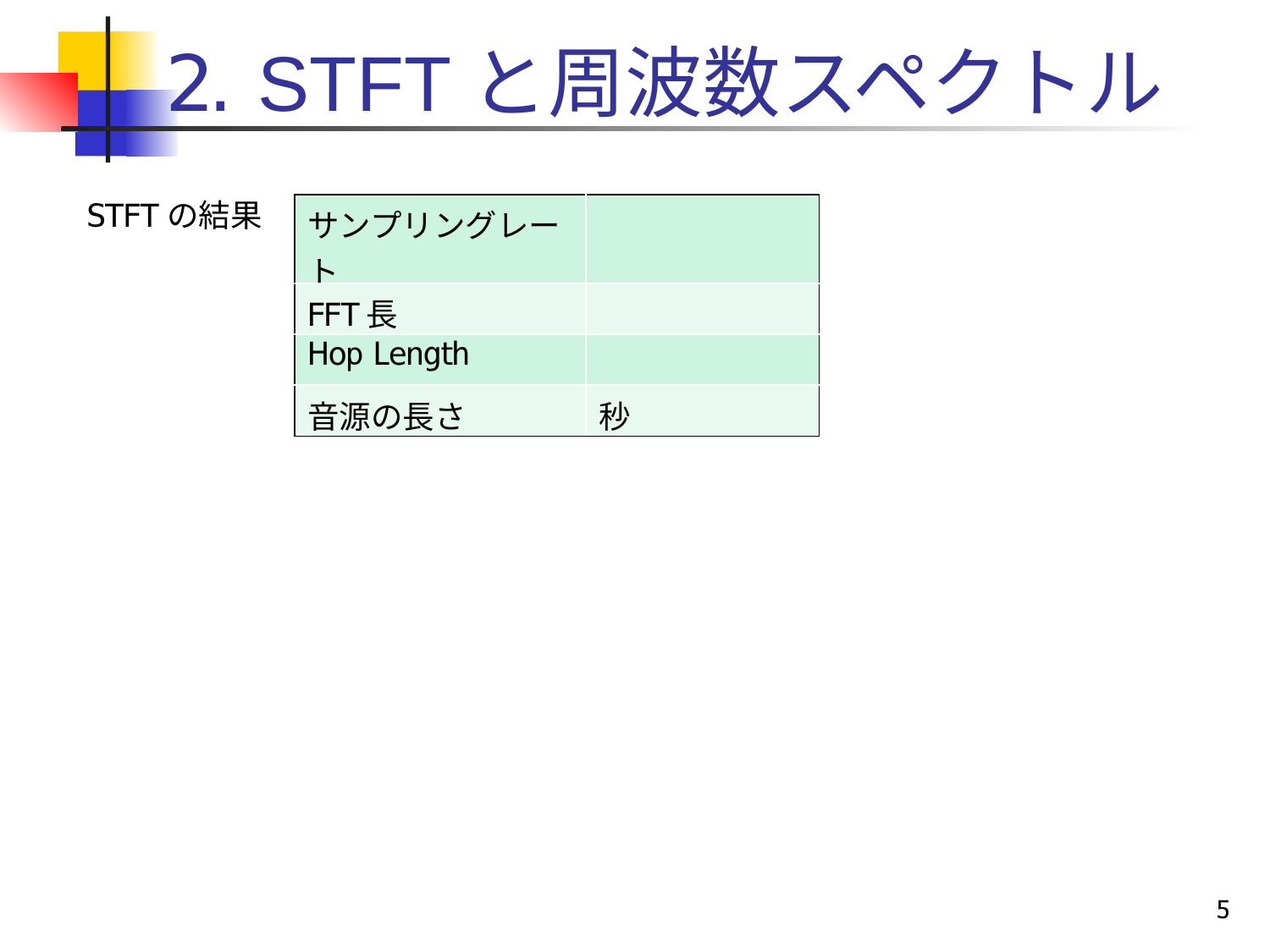

# 2. STFTと周波数スペクトル
STFTの結果
| サンプリングレート |  |
| --- | --- |
| FFT長 |  |
| Hop Length |  |
| 音源の長さ | 秒 |
5